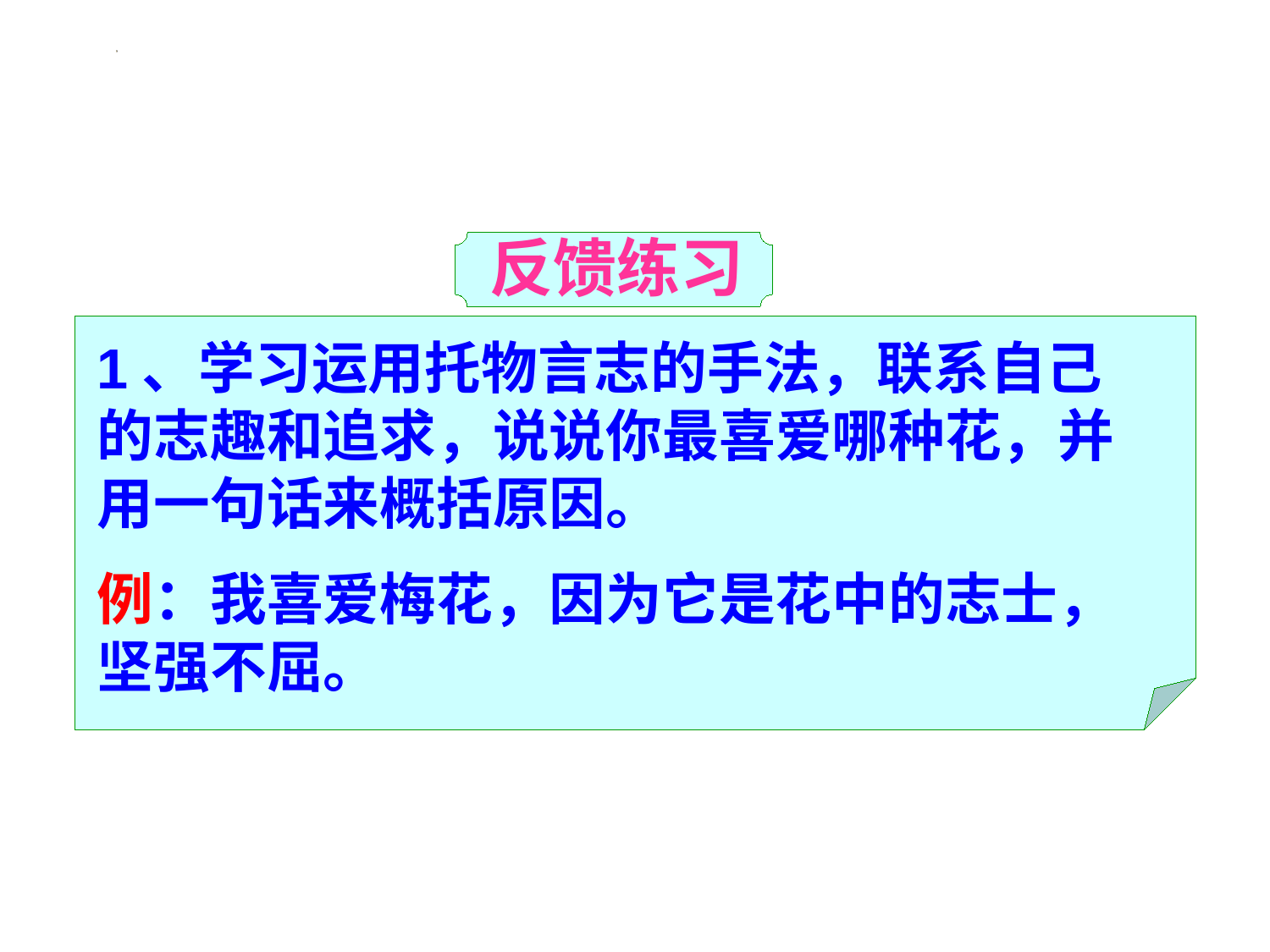

反馈练习

1、学习运用托物言志的手法，联系自己的志趣和追求，说说你最喜爱哪种花，并用一句话来概括原因。
例：我喜爱梅花，因为它是花中的志士，坚强不屈。